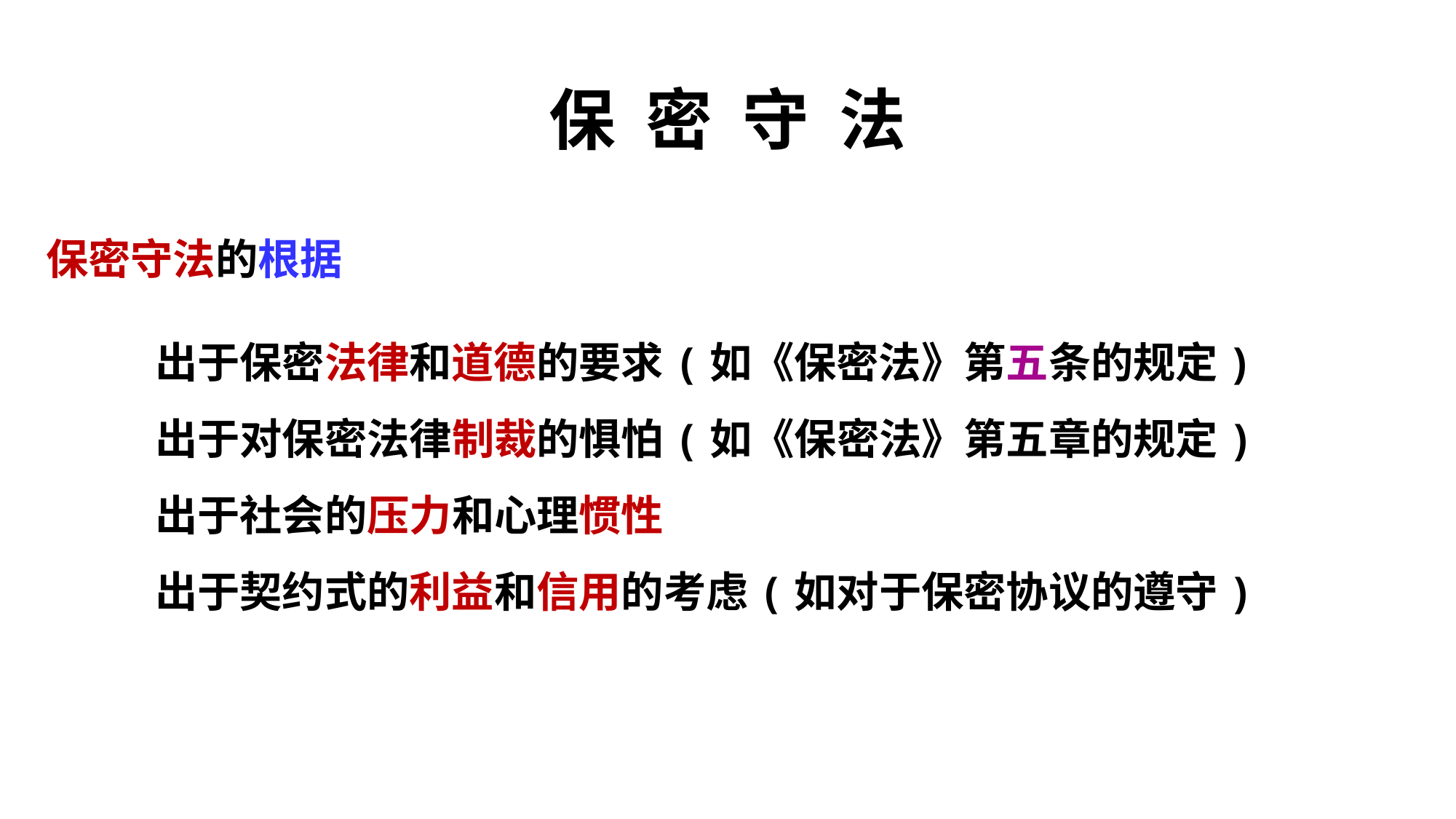

# 保  密  守  法
保密守法的根据

	出于保密法律和道德的要求(如《保密法》第五条的规定)
	出于对保密法律制裁的惧怕(如《保密法》第五章的规定)
	出于社会的压力和心理惯性
	出于契约式的利益和信用的考虑(如对于保密协议的遵守)